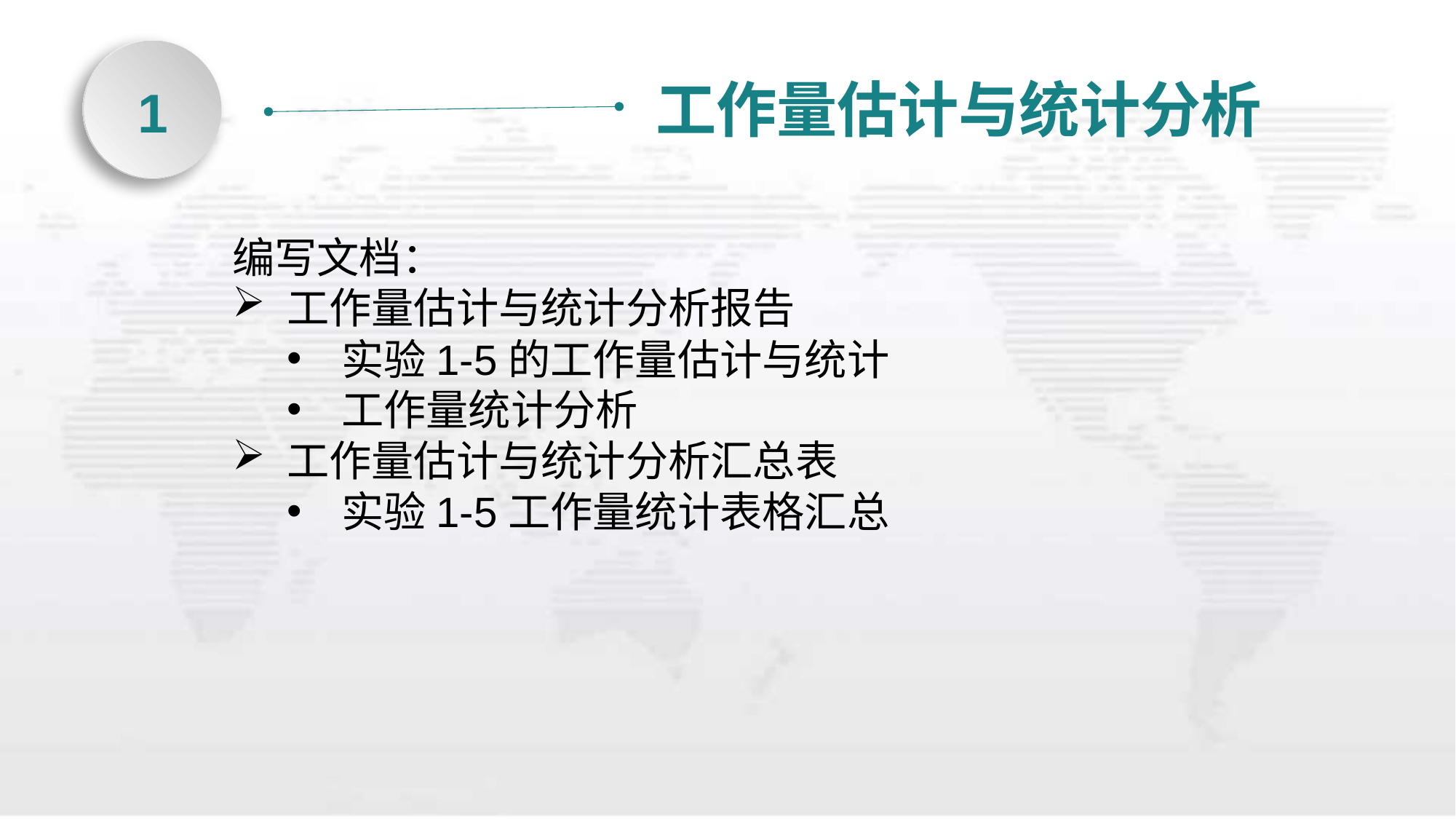

工作量估计与统计分析
1
编写文档：
工作量估计与统计分析报告
实验1-5的工作量估计与统计
工作量统计分析
工作量估计与统计分析汇总表
实验1-5工作量统计表格汇总